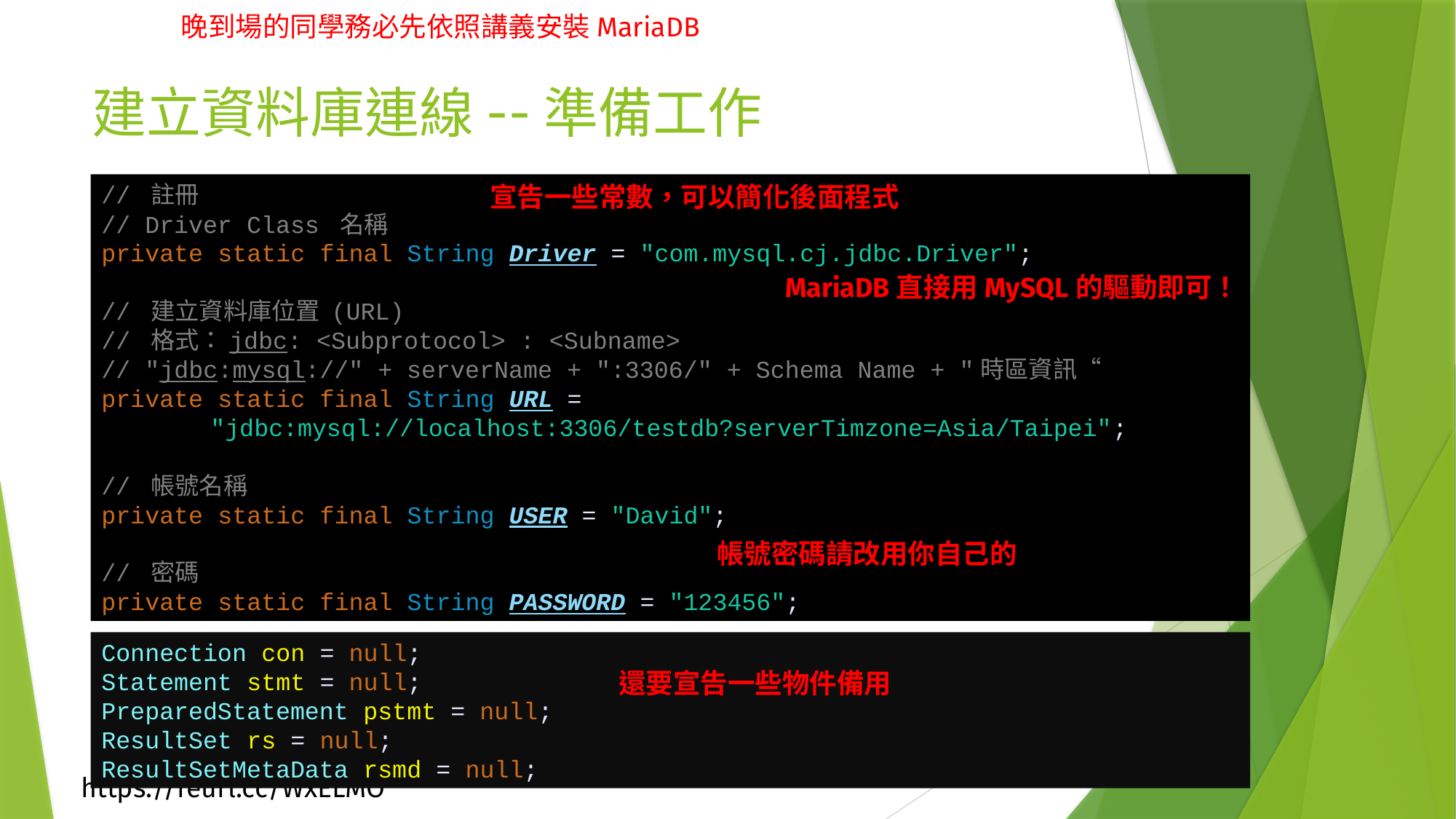

# 建立資料庫連線--準備工作
// 註冊
// Driver Class 名稱
private static final String Driver = "com.mysql.cj.jdbc.Driver";

// 建立資料庫位置 (URL)
// 格式：jdbc: <Subprotocol> : <Subname>
// "jdbc:mysql://" + serverName + ":3306/" + Schema Name + "時區資訊“
private static final String URL =
	"jdbc:mysql://localhost:3306/testdb?serverTimzone=Asia/Taipei";

// 帳號名稱
private static final String USER = "David";

// 密碼
private static final String PASSWORD = "123456";
宣告一些常數，可以簡化後面程式
MariaDB直接用MySQL的驅動即可！
帳號密碼請改用你自己的
Connection con = null;
Statement stmt = null;
PreparedStatement pstmt = null;
ResultSet rs = null;
ResultSetMetaData rsmd = null;
還要宣告一些物件備用